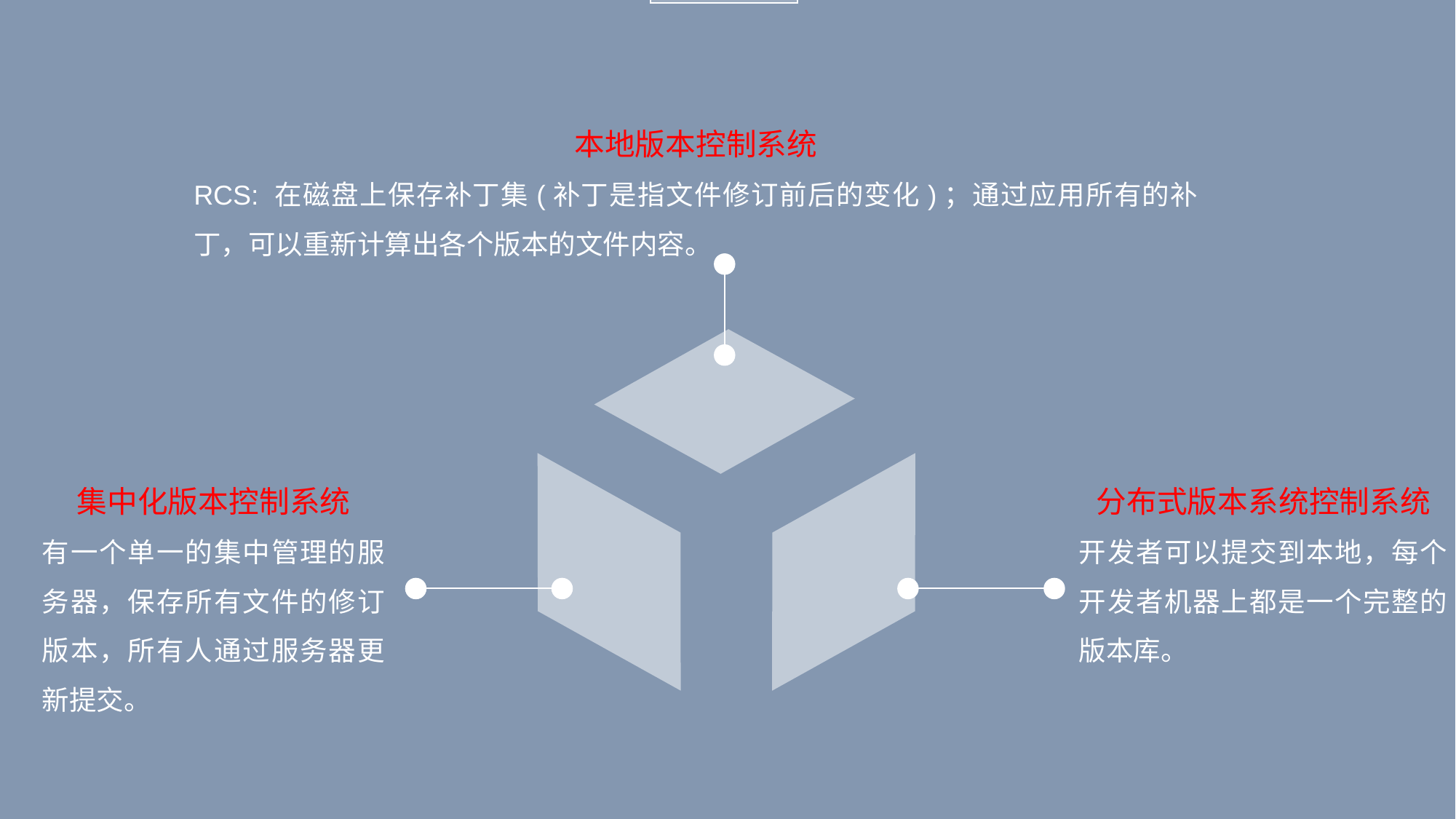

本地版本控制系统
RCS: 在磁盘上保存补丁集(补丁是指文件修订前后的变化)；通过应用所有的补丁，可以重新计算出各个版本的文件内容。

集中化版本控制系统
有一个单一的集中管理的服务器，保存所有文件的修订版本，所有人通过服务器更新提交。
分布式版本系统控制系统
开发者可以提交到本地，每个开发者机器上都是一个完整的版本库。